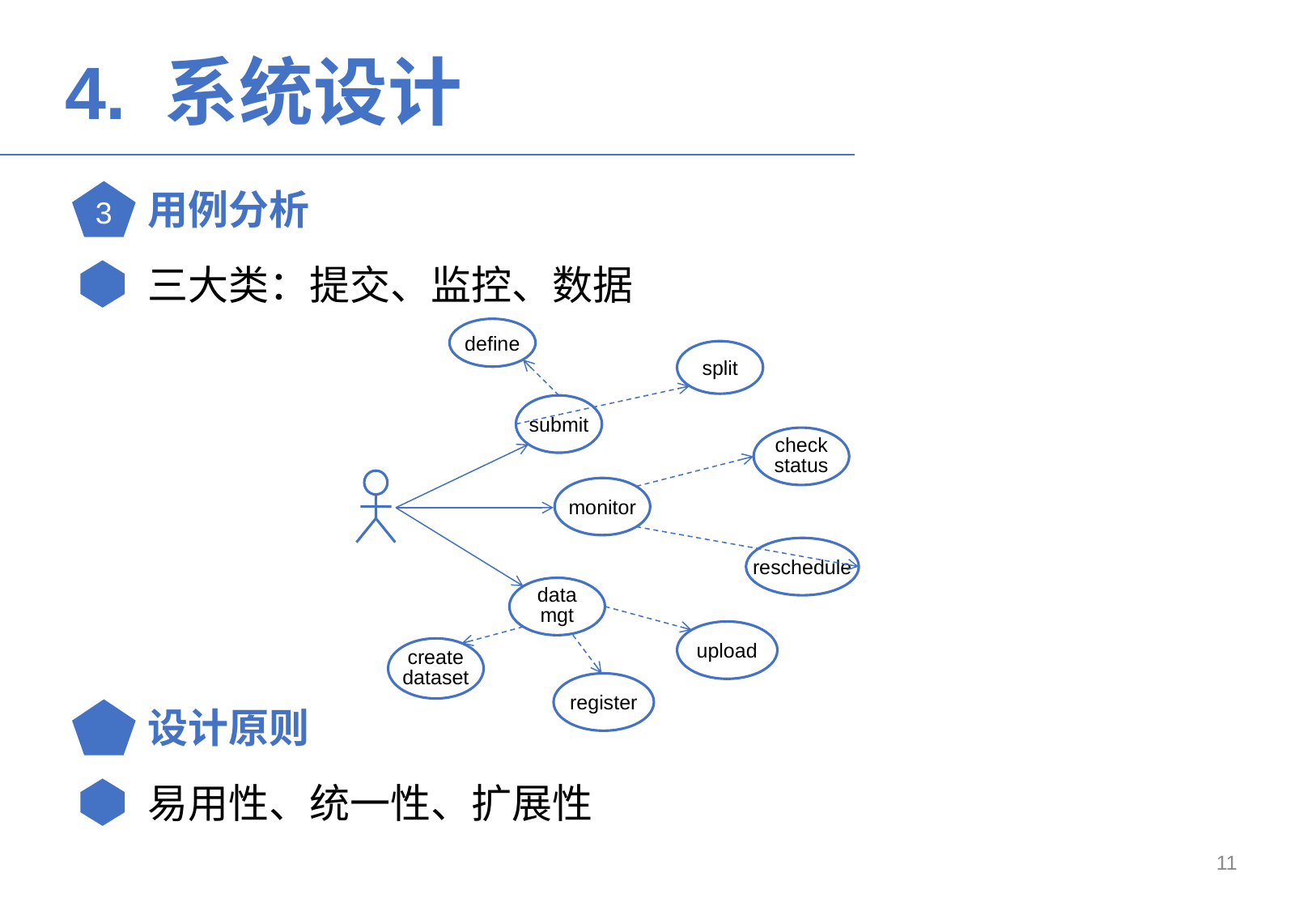

4. 系统设计
用例分析

3
三大类：提交、监控、数据

define
split
submit
check
status

monitor

reschedule
data
mgt
upload
create
dataset
register
设计原则

易用性、统一性、扩展性

11